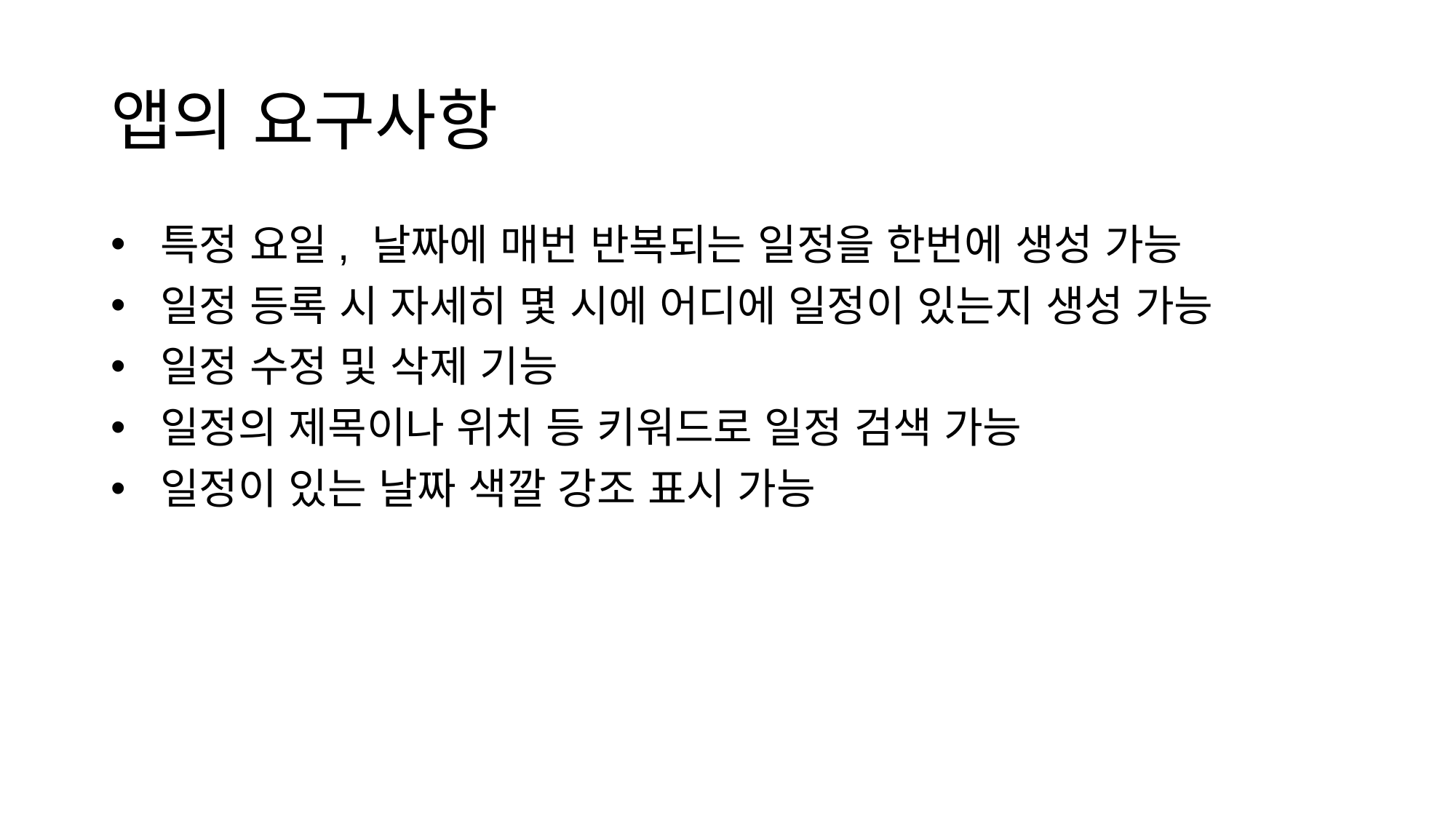

# 앱의 요구사항
 특정 요일, 날짜에 매번 반복되는 일정을 한번에 생성 가능
 일정 등록 시 자세히 몇 시에 어디에 일정이 있는지 생성 가능
 일정 수정 및 삭제 기능
 일정의 제목이나 위치 등 키워드로 일정 검색 가능
 일정이 있는 날짜 색깔 강조 표시 가능